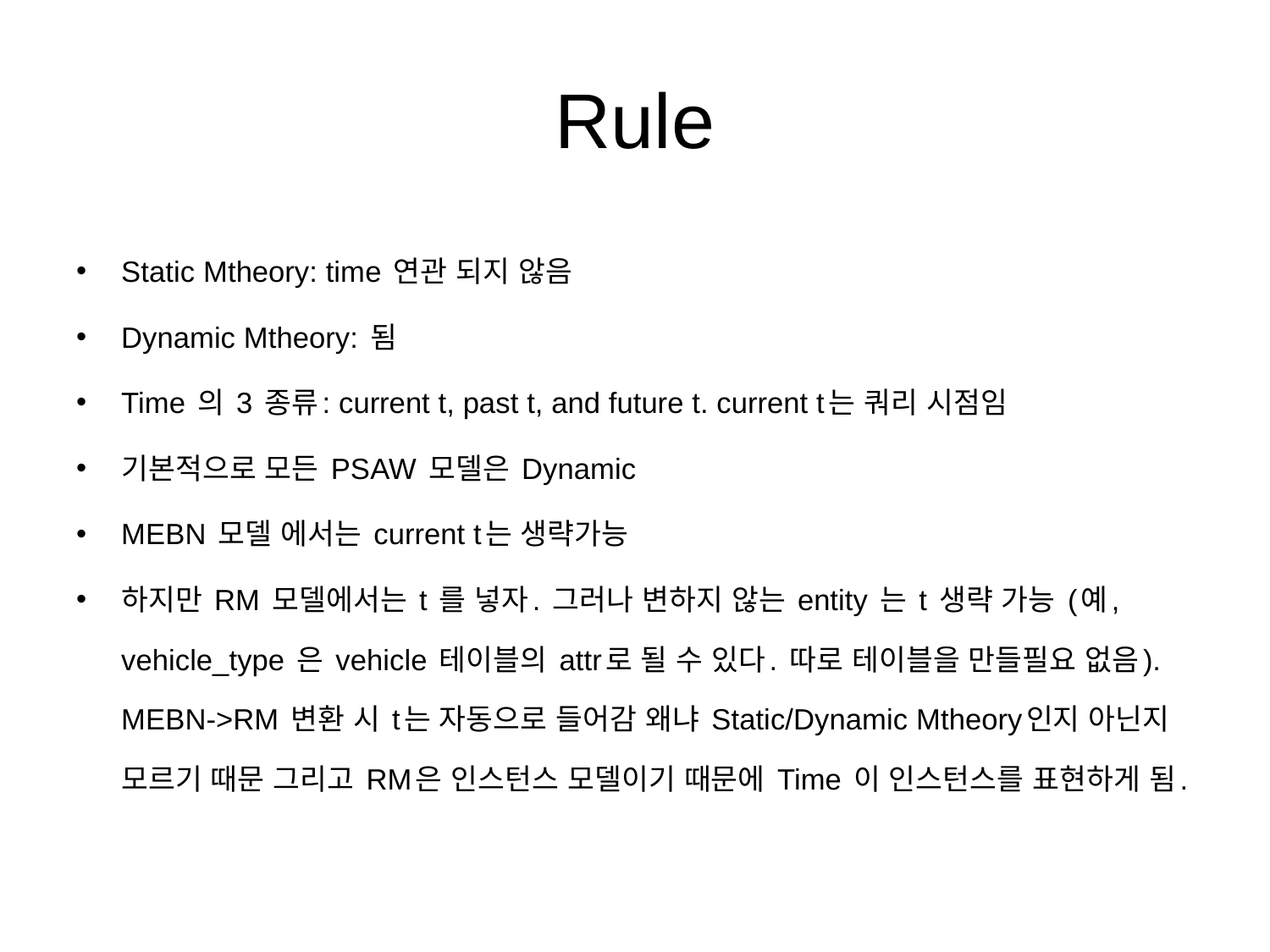

# Rule
Static Mtheory: time 연관 되지 않음
Dynamic Mtheory: 됨
Time 의 3 종류: current t, past t, and future t. current t는 쿼리 시점임
기본적으로 모든 PSAW 모델은 Dynamic
MEBN 모델 에서는 current t는 생략가능
하지만 RM 모델에서는 t 를 넣자. 그러나 변하지 않는 entity 는 t 생략 가능 (예, vehicle_type 은 vehicle 테이블의 attr로 될 수 있다. 따로 테이블을 만들필요 없음). MEBN->RM 변환 시 t는 자동으로 들어감 왜냐 Static/Dynamic Mtheory인지 아닌지 모르기 때문 그리고 RM은 인스턴스 모델이기 때문에 Time 이 인스턴스를 표현하게 됨.